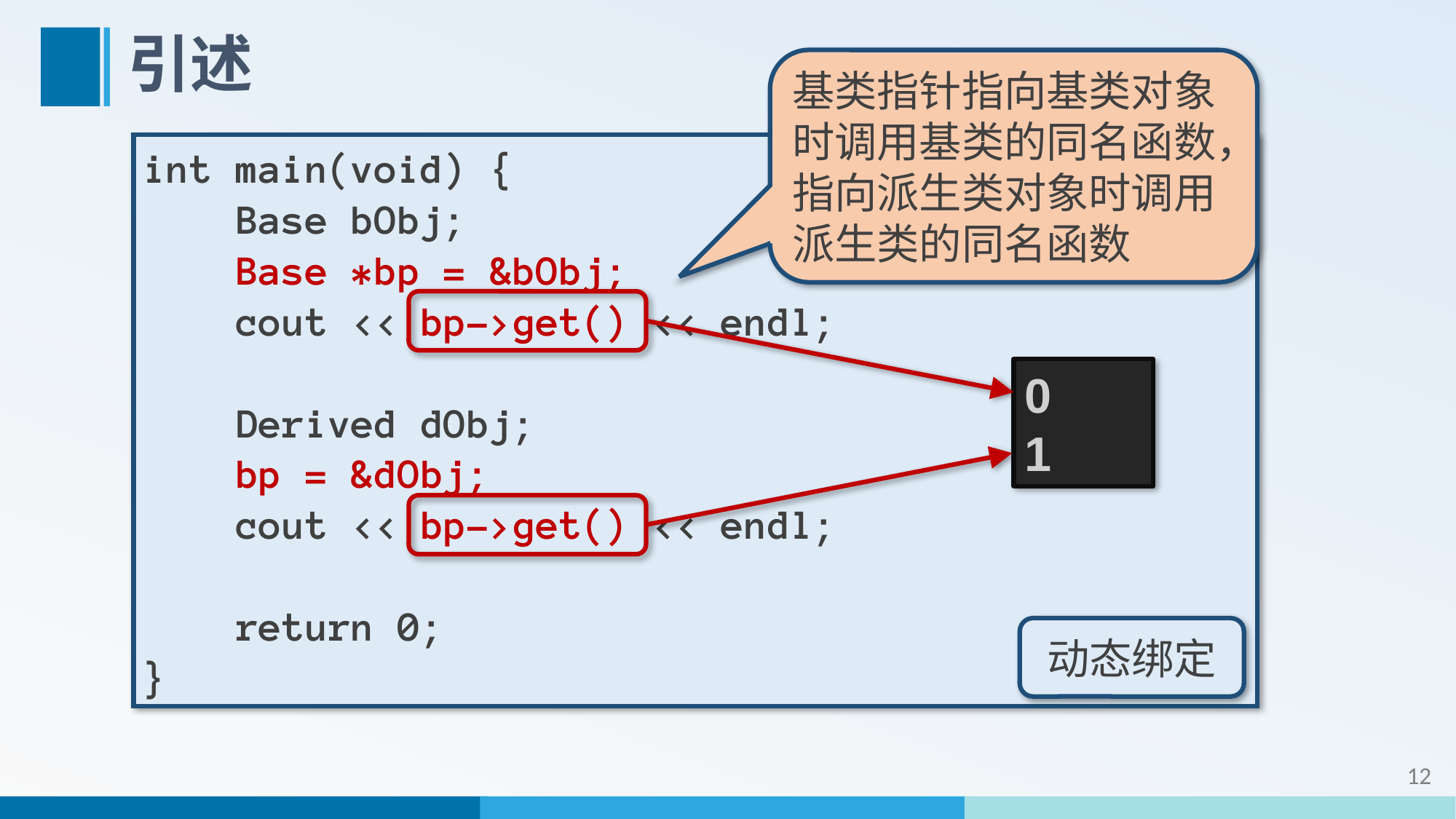

# 引述
基类指针指向基类对象时调用基类的同名函数，指向派生类对象时调用派生类的同名函数
int main(void) {
    Base bObj;
    Base *bp = &bObj;
    cout << bp->get() << endl;

    Derived dObj;
    bp = &dObj;
    cout << bp->get() << endl;

    return 0;
}

0
1

动态绑定